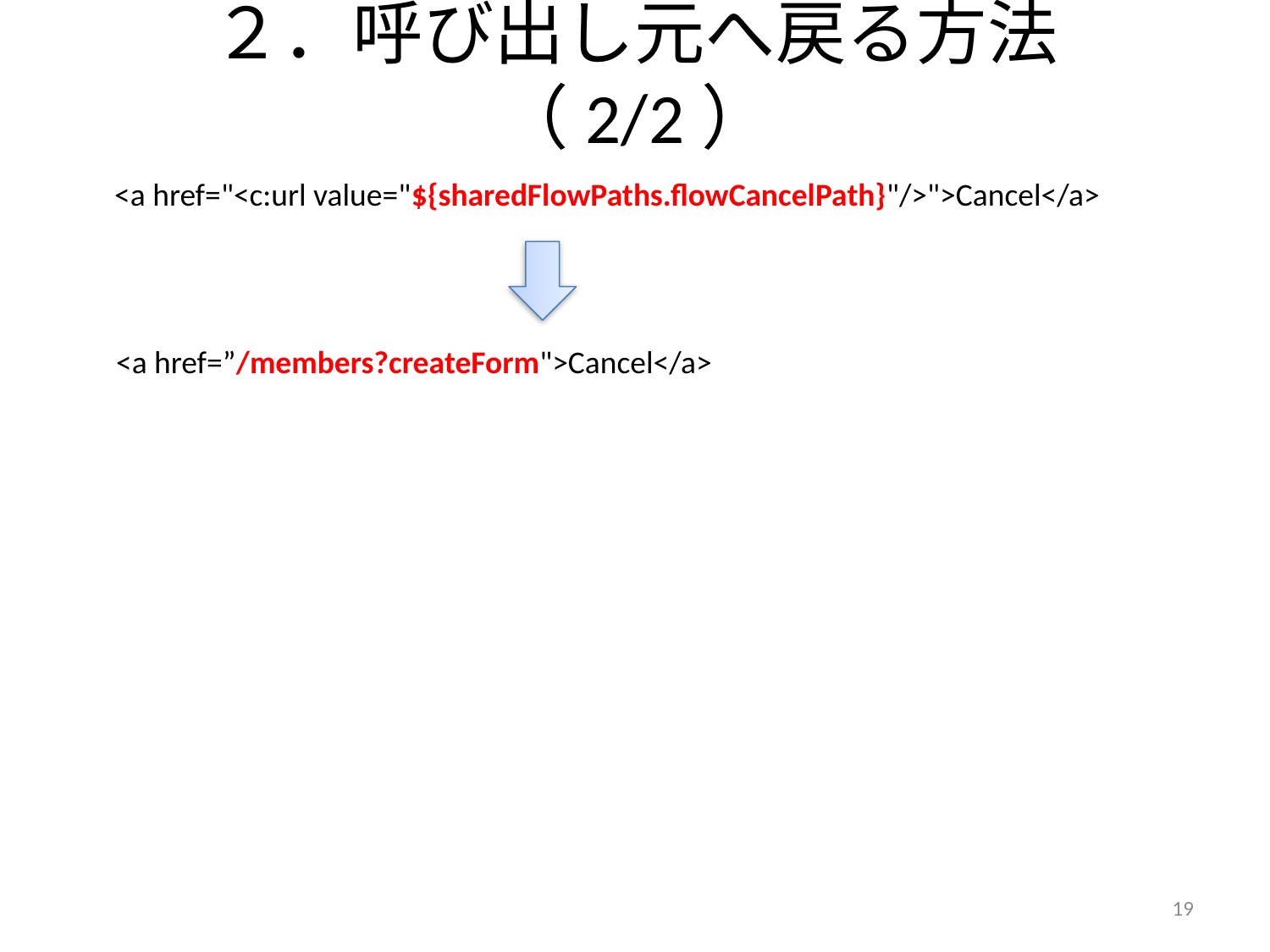

# ２．呼び出し元へ戻る方法（2/2）
<a href="<c:url value="${sharedFlowPaths.flowCancelPath}"/>">Cancel</a>

<a href=”/members?createForm">Cancel</a>
19